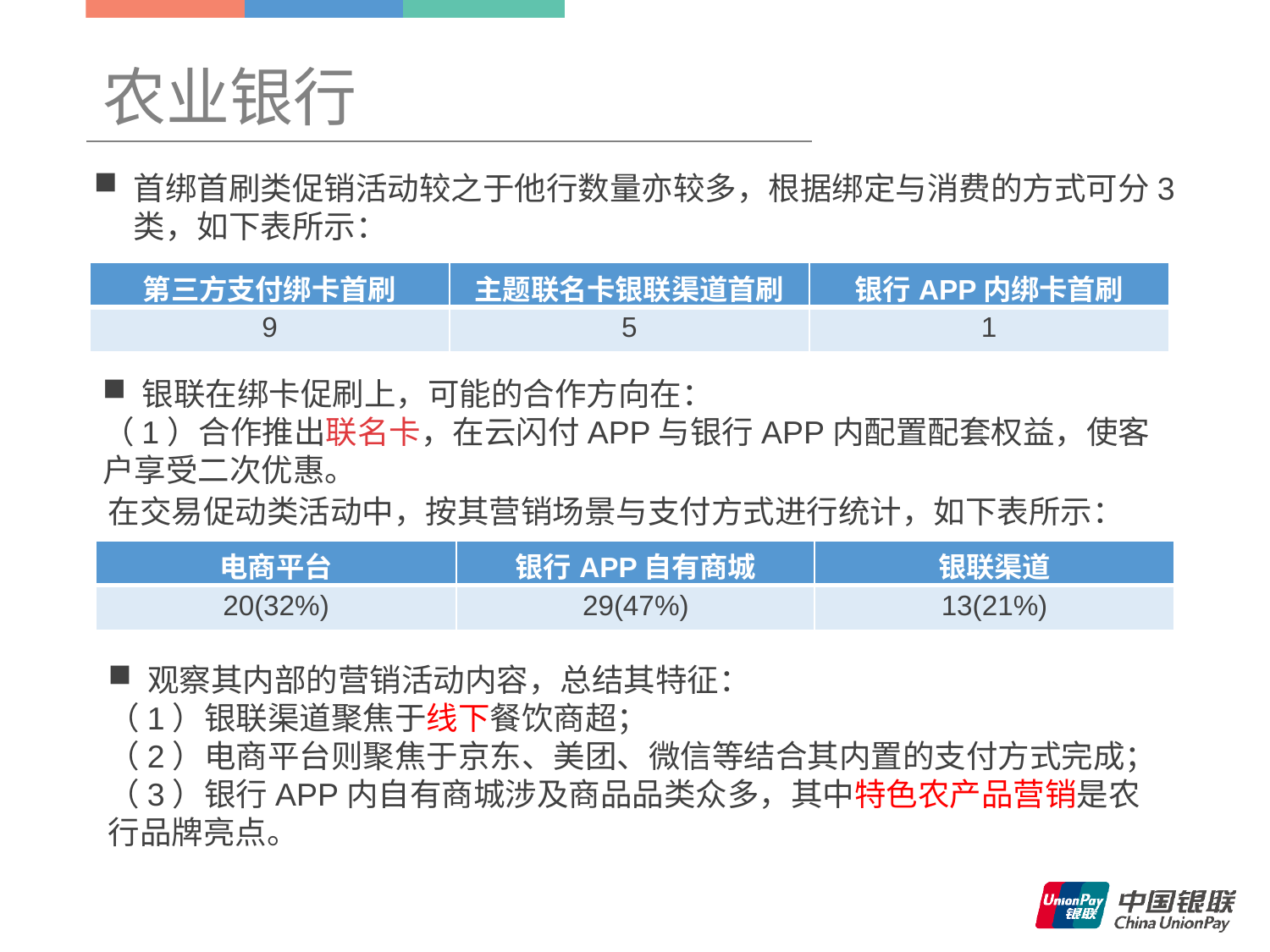

农业银行
首绑首刷类促销活动较之于他行数量亦较多，根据绑定与消费的方式可分3类，如下表所示：

| 第三方支付绑卡首刷 | 主题联名卡银联渠道首刷 | 银行APP内绑卡首刷 |
| --- | --- | --- |
| 9 | 5 | 1 |
银联在绑卡促刷上，可能的合作方向在：
（1）合作推出联名卡，在云闪付APP与银行APP内配置配套权益，使客户享受二次优惠。
在交易促动类活动中，按其营销场景与支付方式进行统计，如下表所示：
| 电商平台 | 银行APP自有商城 | 银联渠道 |
| --- | --- | --- |
| 20(32%) | 29(47%) | 13(21%) |
观察其内部的营销活动内容，总结其特征：
（1）银联渠道聚焦于线下餐饮商超；
（2）电商平台则聚焦于京东、美团、微信等结合其内置的支付方式完成；
（3）银行APP内自有商城涉及商品品类众多，其中特色农产品营销是农行品牌亮点。